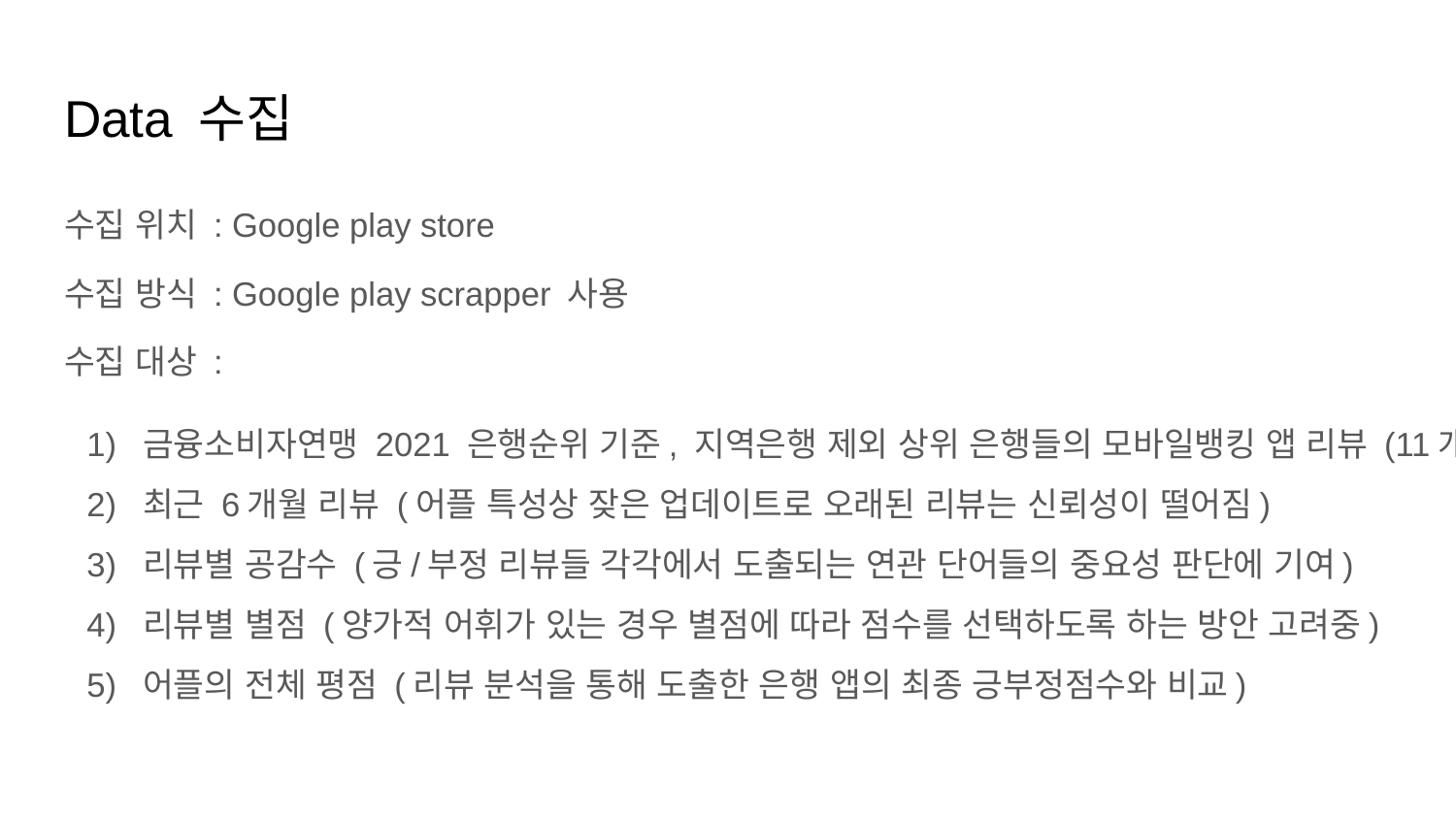

# Data 수집
수집 위치 : Google play store
수집 방식 : Google play scrapper 사용
수집 대상 :
금융소비자연맹 2021 은행순위 기준, 지역은행 제외 상위 은행들의 모바일뱅킹 앱 리뷰 (11개)
최근 6개월 리뷰 (어플 특성상 잦은 업데이트로 오래된 리뷰는 신뢰성이 떨어짐)
리뷰별 공감수 (긍/부정 리뷰들 각각에서 도출되는 연관 단어들의 중요성 판단에 기여)
리뷰별 별점 (양가적 어휘가 있는 경우 별점에 따라 점수를 선택하도록 하는 방안 고려중)
어플의 전체 평점 (리뷰 분석을 통해 도출한 은행 앱의 최종 긍부정점수와 비교)